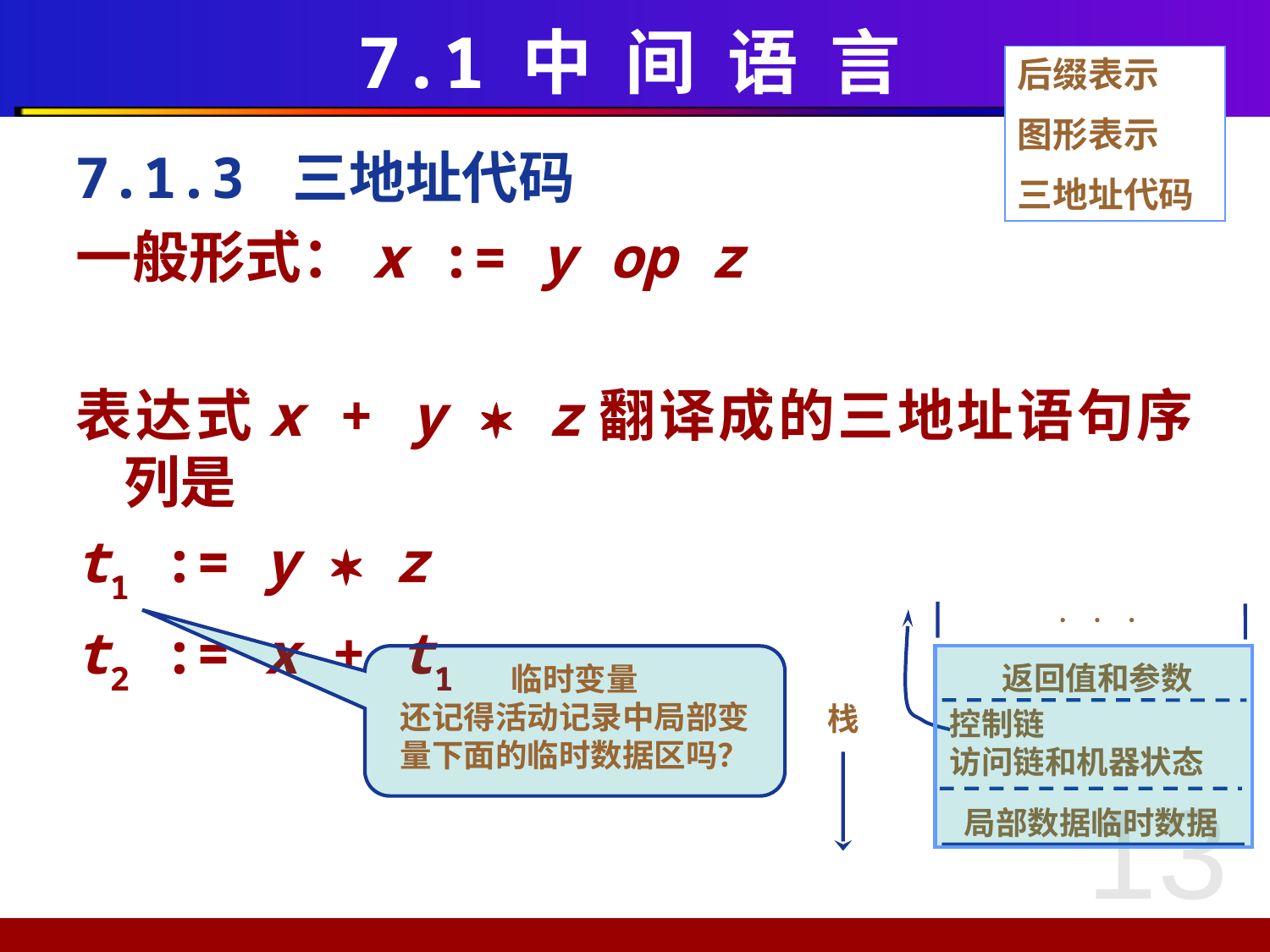

# 7.1 中  间  语  言
后缀表示
图形表示
三地址代码
7.1.3 三地址代码
一般形式：x := y op z

表达式x + y ∗ z翻译成的三地址语句序列是
t1 := y ∗ z
t2 := x + t1
⋅  ⋅  ⋅

返回值和参数
栈
控制链
访问链和机器状态

局部数据临时数据

临时变量
还记得活动记录中局部变量下面的临时数据区吗？
13